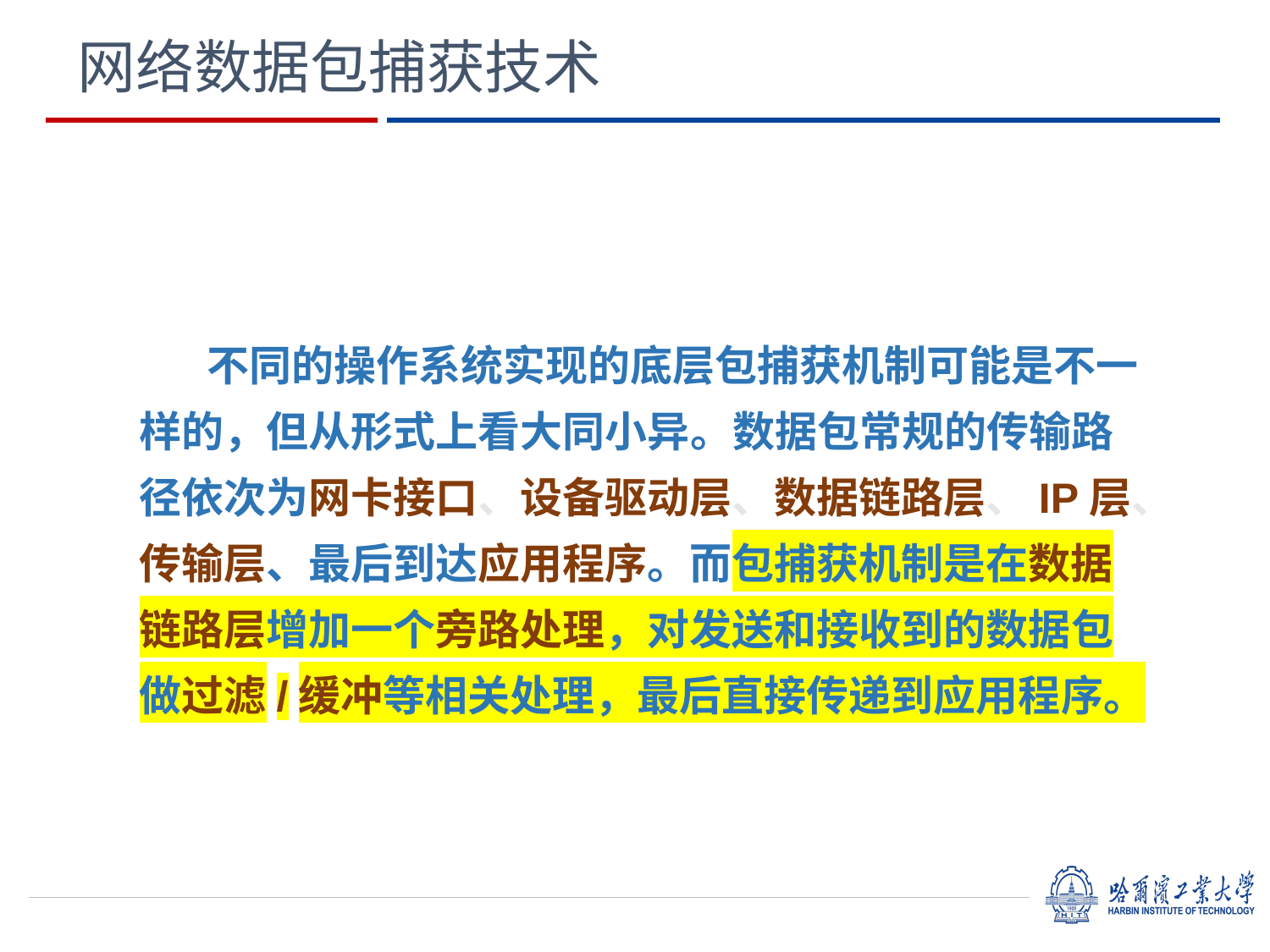

# 网络数据包捕获技术
      不同的操作系统实现的底层包捕获机制可能是不一样的，但从形式上看大同小异。数据包常规的传输路径依次为网卡接口、设备驱动层、数据链路层、IP层、传输层、最后到达应用程序。而包捕获机制是在数据链路层增加一个旁路处理，对发送和接收到的数据包做过滤/缓冲等相关处理，最后直接传递到应用程序。